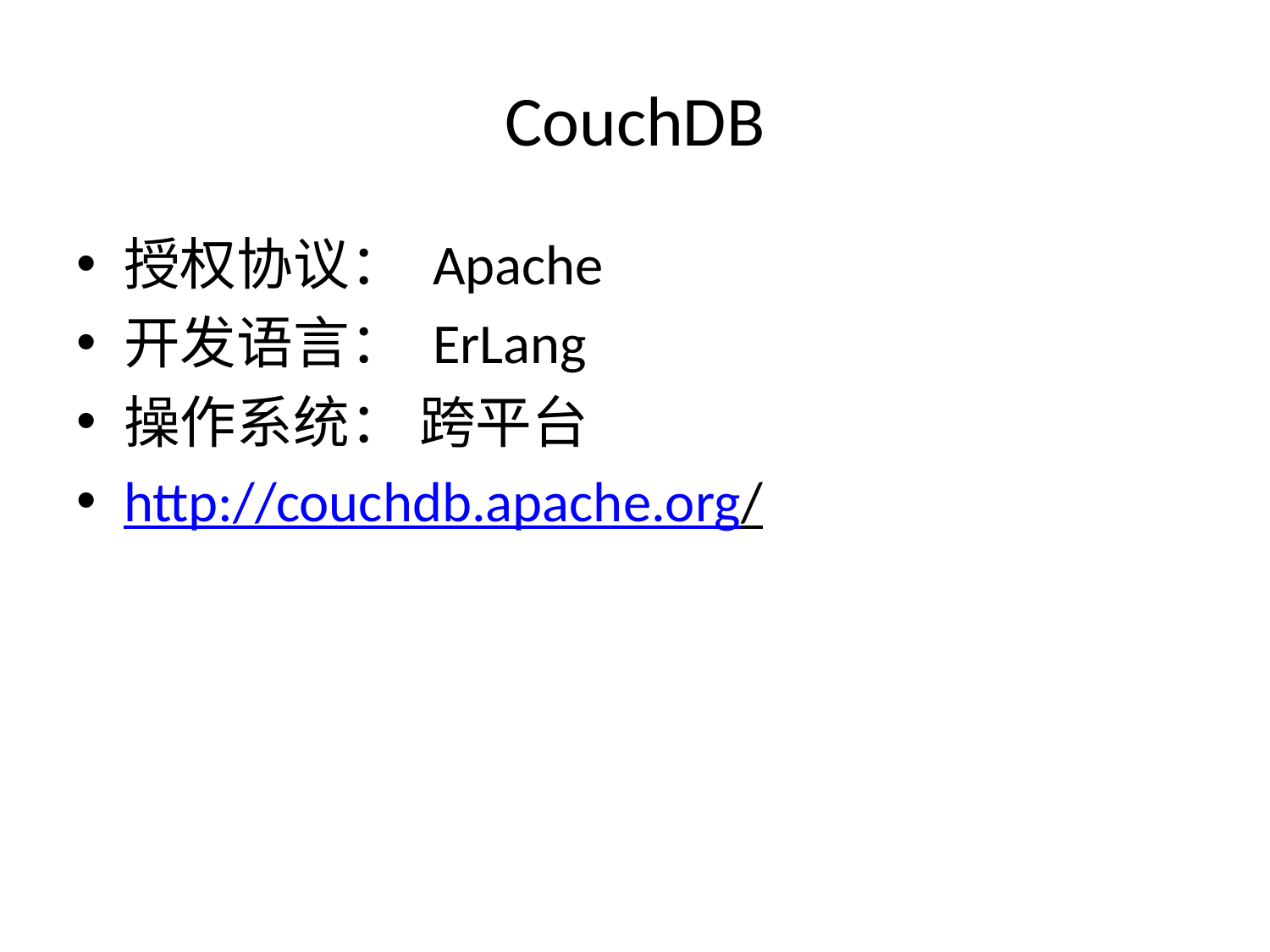

# CouchDB
授权协议： Apache
开发语言： ErLang
操作系统： 跨平台
http://couchdb.apache.org/